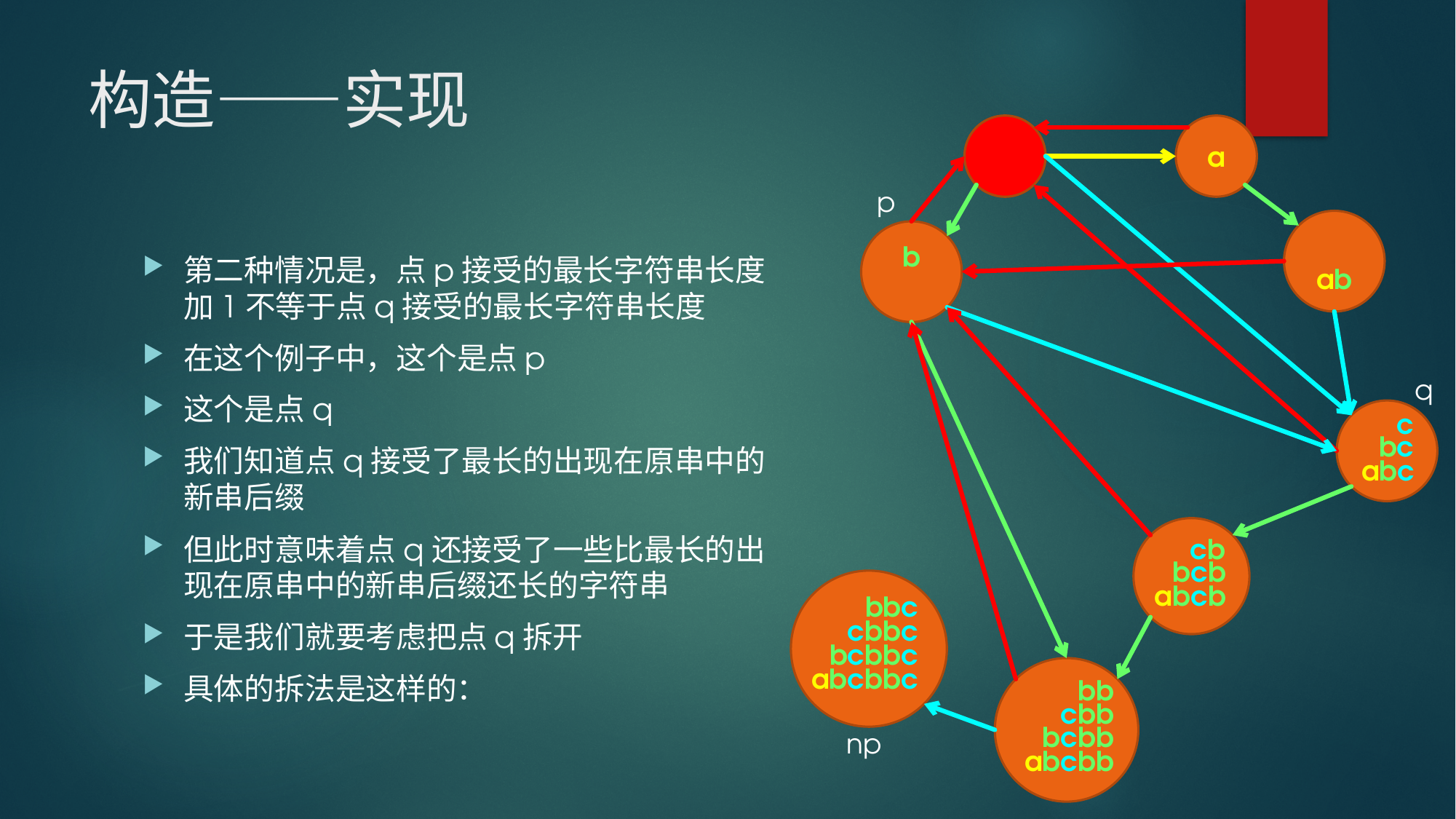

# 构造——实现

a
p

b
第二种情况是，点p接受的最长字符串长度加1不等于点q接受的最长字符串长度
在这个例子中，这个是点p
这个是点q
我们知道点q接受了最长的出现在原串中的新串后缀
但此时意味着点q还接受了一些比最长的出现在原串中的新串后缀还长的字符串
于是我们就要考虑把点q拆开
具体的拆法是这样的：

ab
q

c
bc
abc

cb
bcb

abcb
bbc
cbbc
bcbbc
abcbbc

bb
cbb
bcbb
np
abcbb